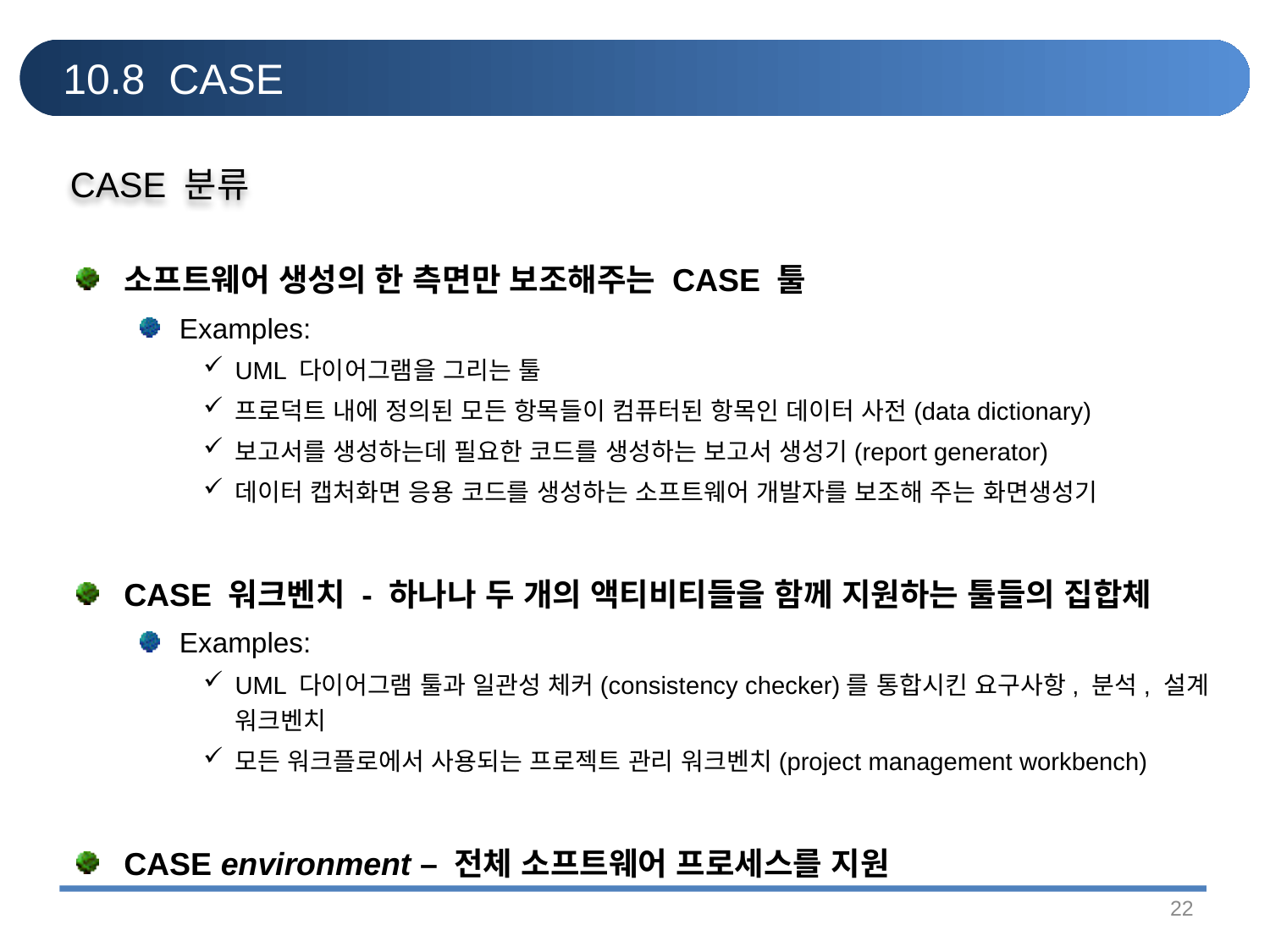

# 10.8  CASE
CASE 분류
소프트웨어 생성의 한 측면만 보조해주는 CASE 툴
Examples:
UML 다이어그램을 그리는 툴
프로덕트 내에 정의된 모든 항목들이 컴퓨터된 항목인 데이터 사전(data dictionary)
보고서를 생성하는데 필요한 코드를 생성하는 보고서 생성기(report generator)
데이터 캡처화면 응용 코드를 생성하는 소프트웨어 개발자를 보조해 주는 화면생성기

CASE 워크벤치 - 하나나 두 개의 액티비티들을 함께 지원하는 툴들의 집합체
Examples:
UML 다이어그램 툴과 일관성 체커(consistency checker)를 통합시킨 요구사항, 분석, 설계 워크벤치
모든 워크플로에서 사용되는 프로젝트 관리 워크벤치(project management workbench)

CASE environment – 전체 소프트웨어 프로세스를 지원
22